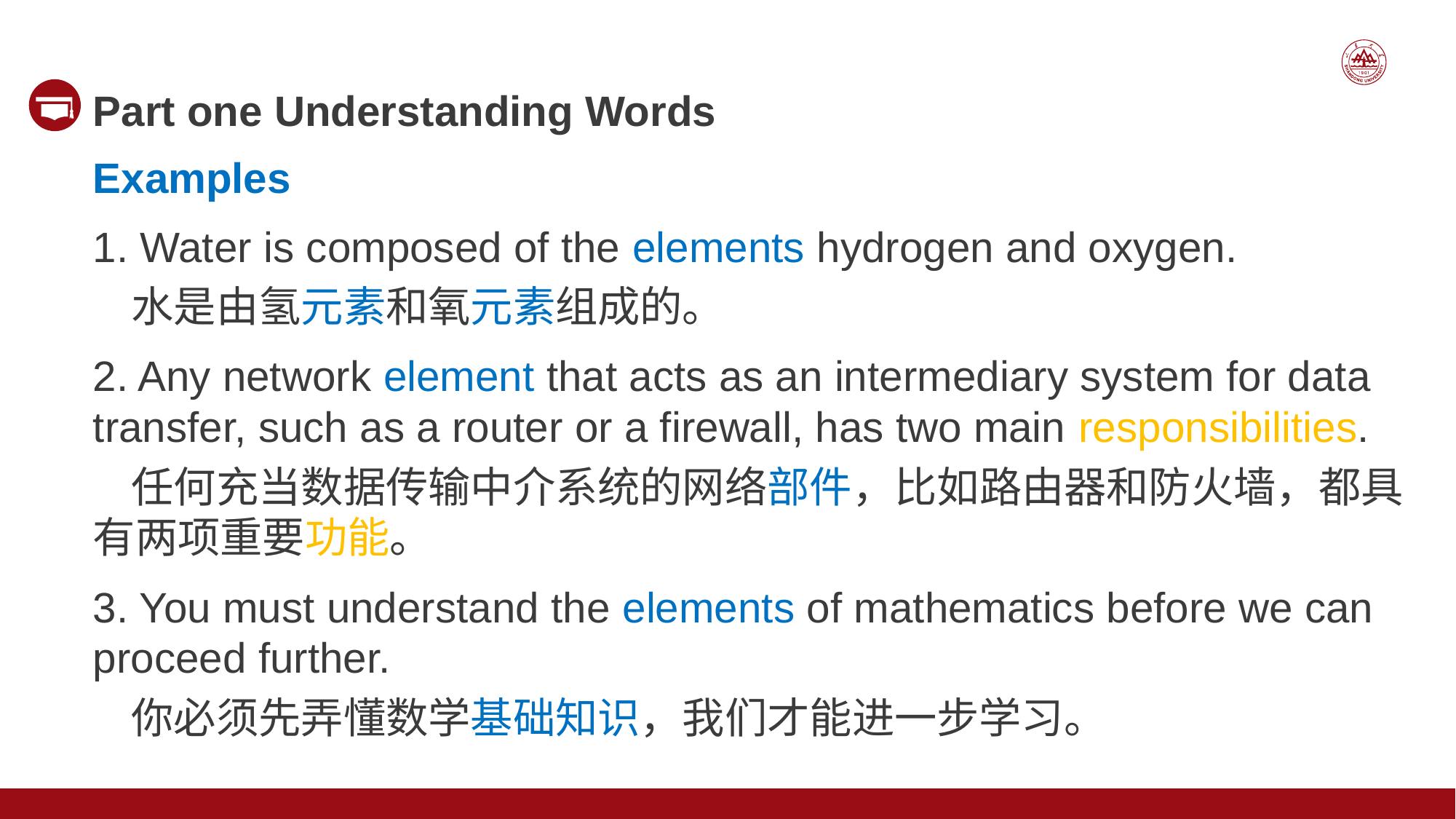

Part one Understanding Words

Examples
1. Water is composed of the elements hydrogen and oxygen.
   水是由氢元素和氧元素组成的。
2. Any network element that acts as an intermediary system for data transfer, such as a router or a firewall, has two main responsibilities.
   任何充当数据传输中介系统的网络部件，比如路由器和防火墙，都具有两项重要功能。
3. You must understand the elements of mathematics before we can proceed further.
   你必须先弄懂数学基础知识，我们才能进一步学习。